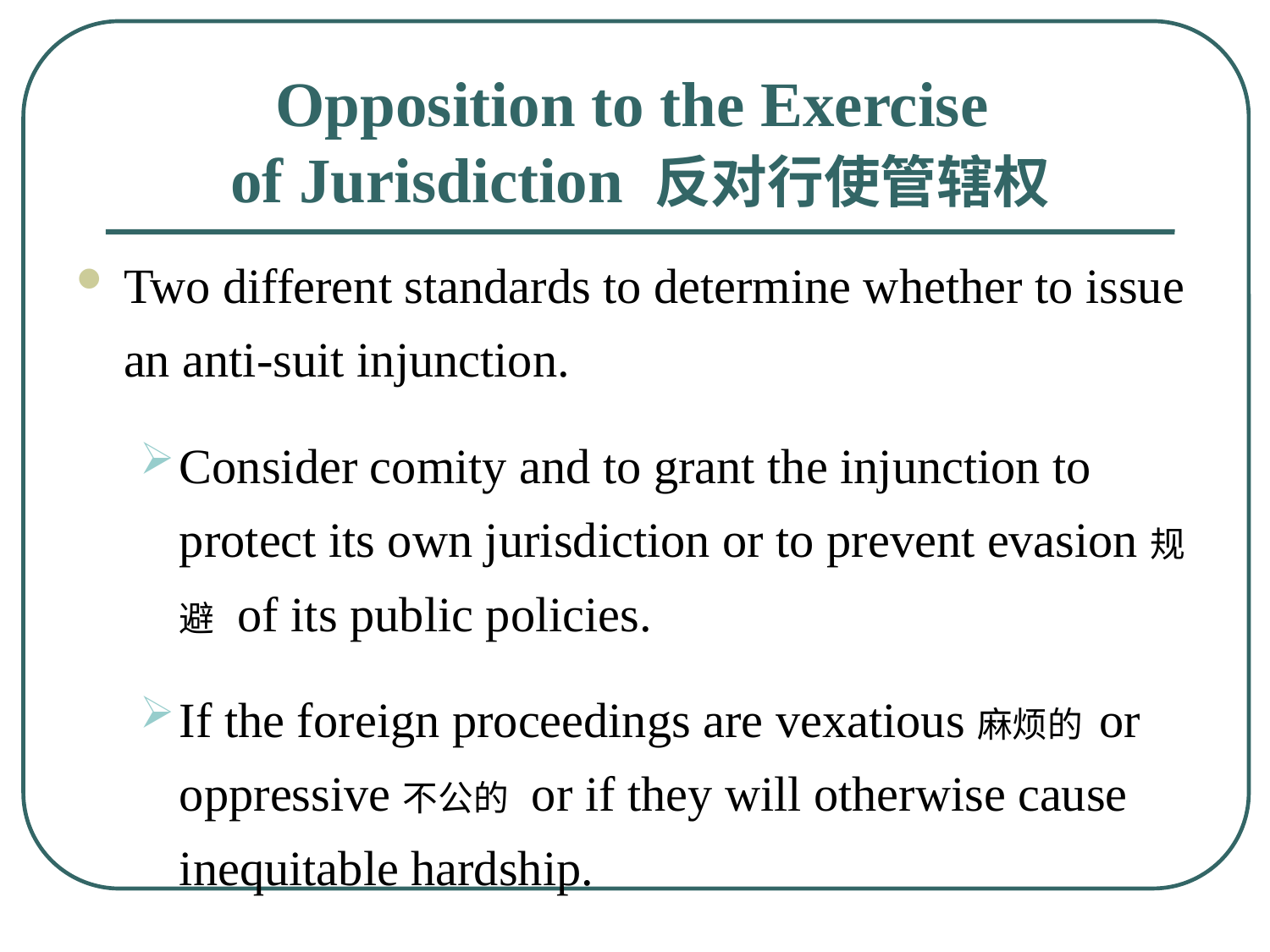

# Opposition to the Exercise of Jurisdiction 反对行使管辖权
Two different standards to determine whether to issue an anti-suit injunction.
Consider comity and to grant the injunction to protect its own jurisdiction or to prevent evasion规避 of its public policies.
If the foreign proceedings are vexatious麻烦的 or oppressive不公的 or if they will otherwise cause inequitable hardship.